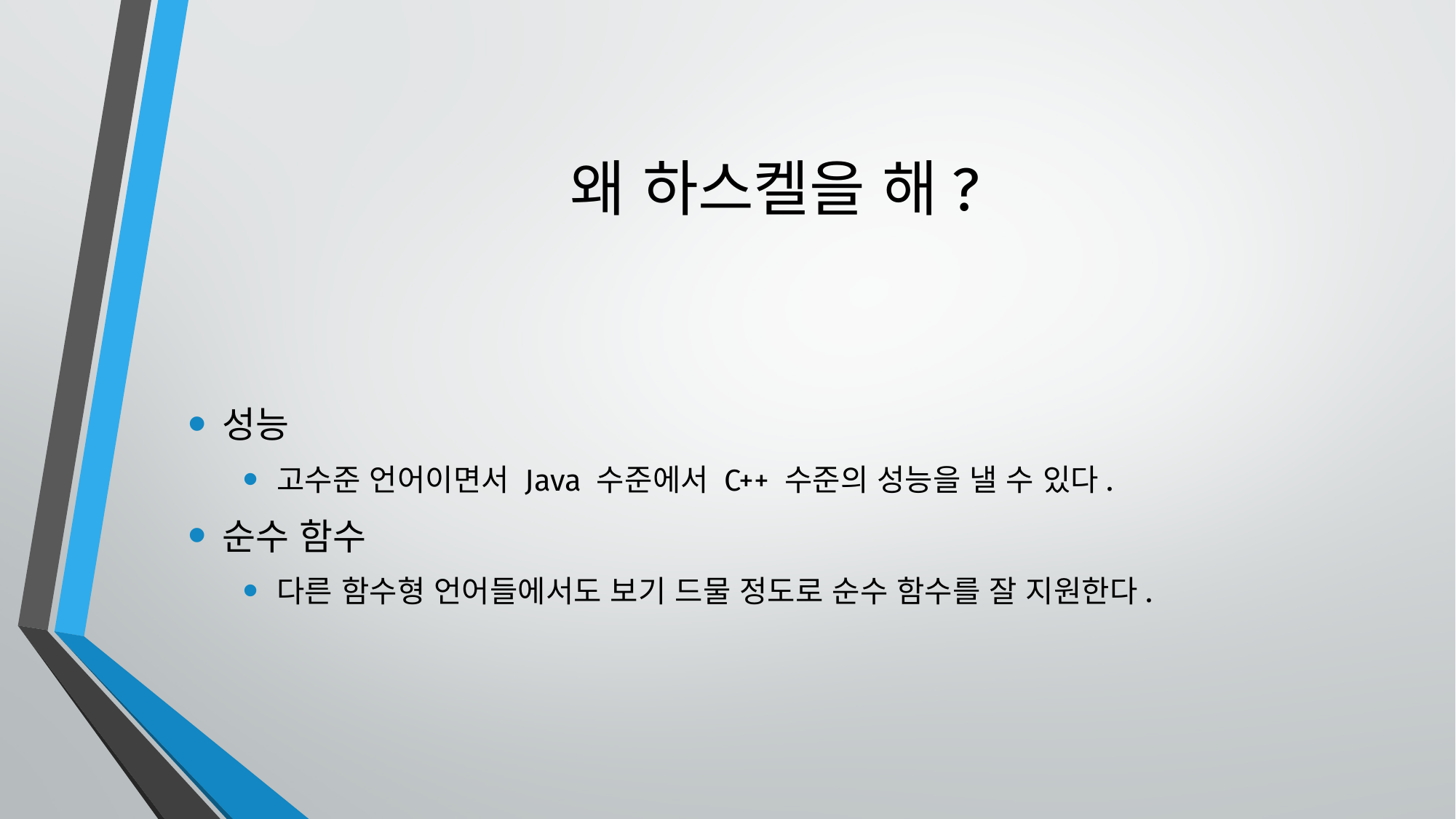

# 왜 하스켈을 해?
성능
고수준 언어이면서 Java 수준에서 C++ 수준의 성능을 낼 수 있다.
순수 함수
다른 함수형 언어들에서도 보기 드물 정도로 순수 함수를 잘 지원한다.